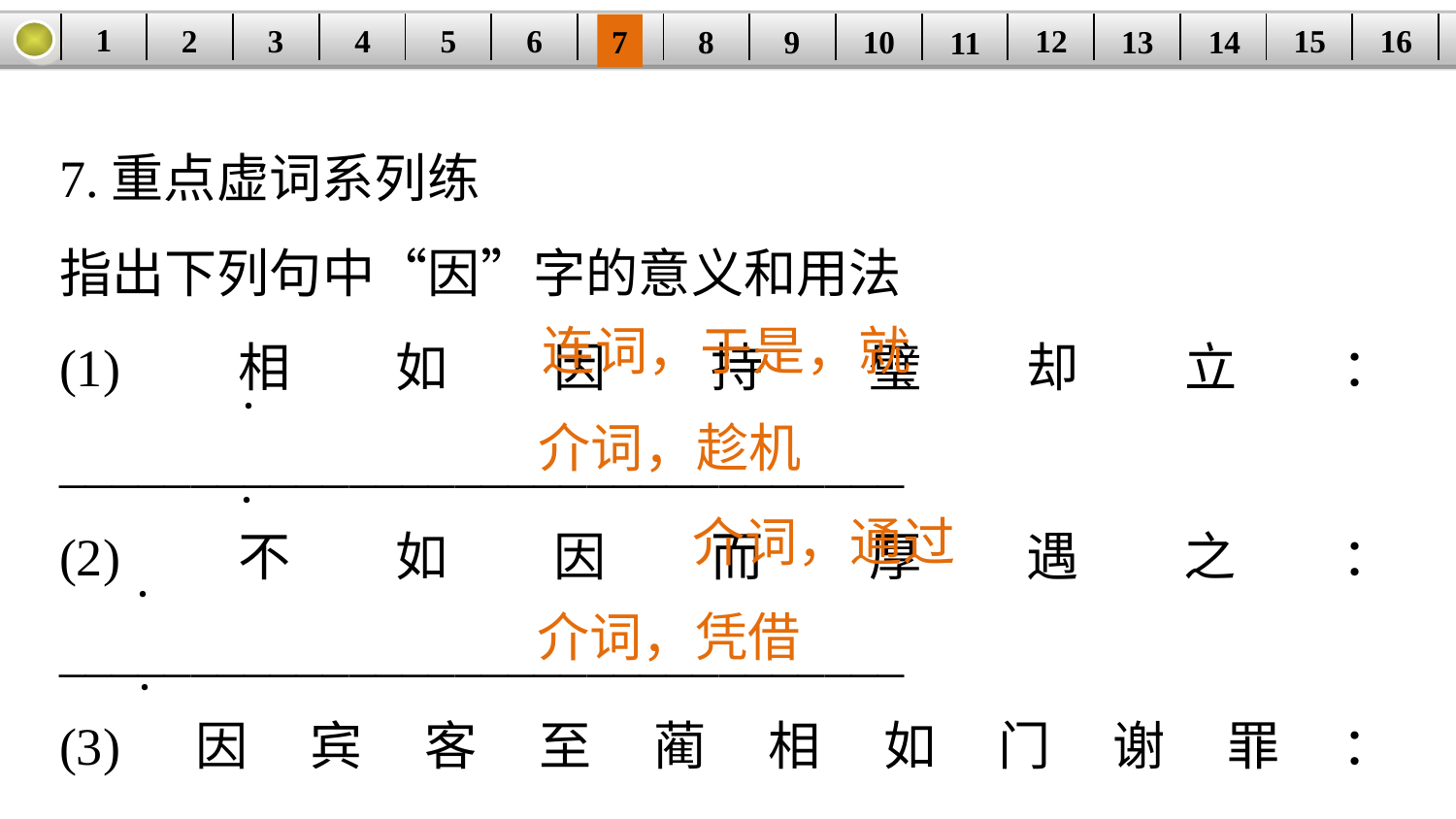

1
2
3
4
16
|  |  |  |  |  |  |  |  |  |  |  |  |  |  |  |  |
| --- | --- | --- | --- | --- | --- | --- | --- | --- | --- | --- | --- | --- | --- | --- | --- |
5
6
15
12
7
8
14
9
10
13
11

7.重点虚词系列练
指出下列句中“因”字的意义和用法
(1)相如因持璧却立：________________________________
(2)不如因而厚遇之：________________________________
(3)因宾客至蔺相如门谢罪：__________________________
(4)因人之力而敝之：________________________________
连词，于是，就
·
介词，趁机
·
介词，通过
·
介词，凭借
·